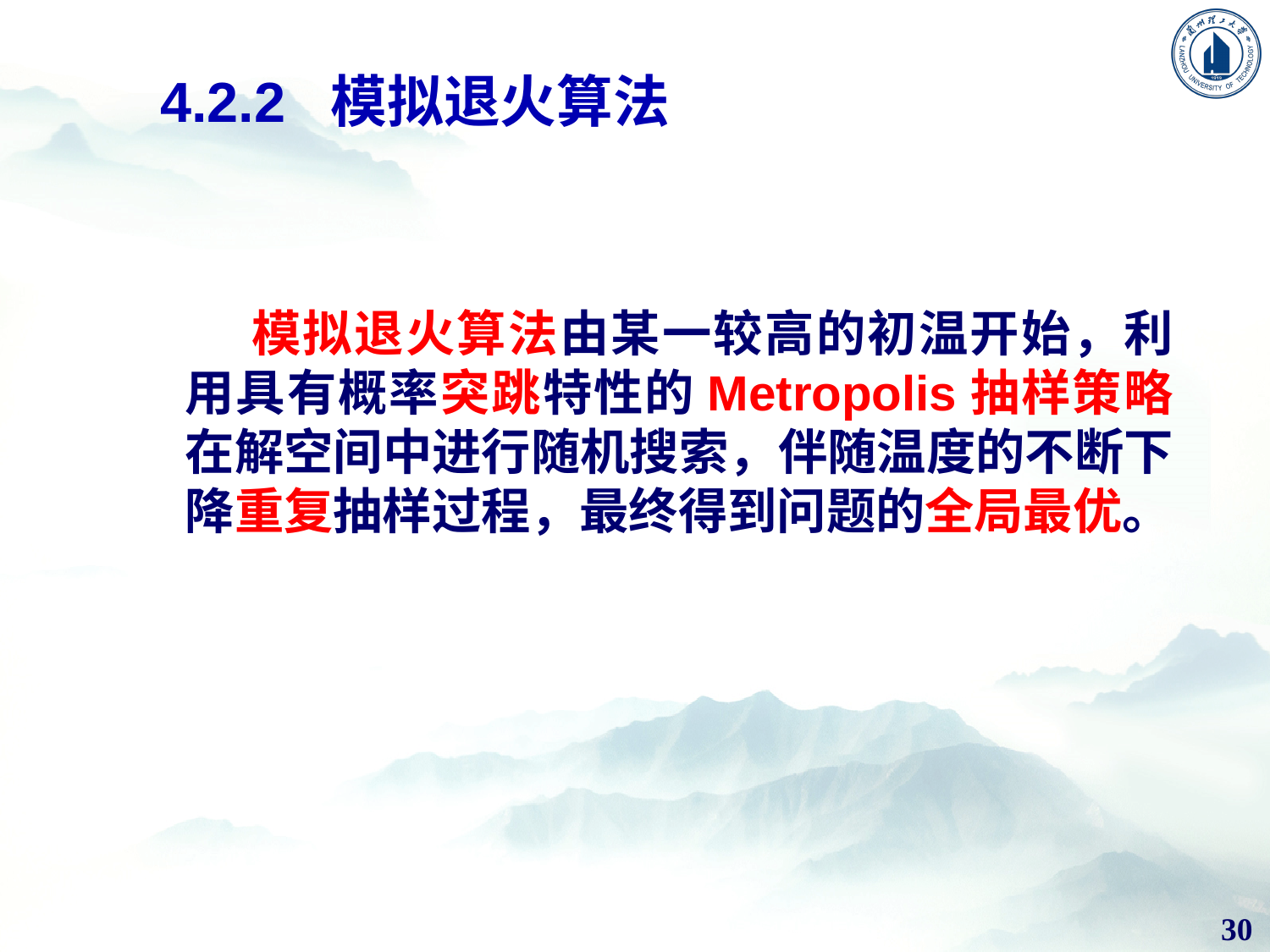

4.2.2  模拟退火算法
    模拟退火算法由某一较高的初温开始，利用具有概率突跳特性的Metropolis抽样策略在解空间中进行随机搜索，伴随温度的不断下降重复抽样过程，最终得到问题的全局最优。
30